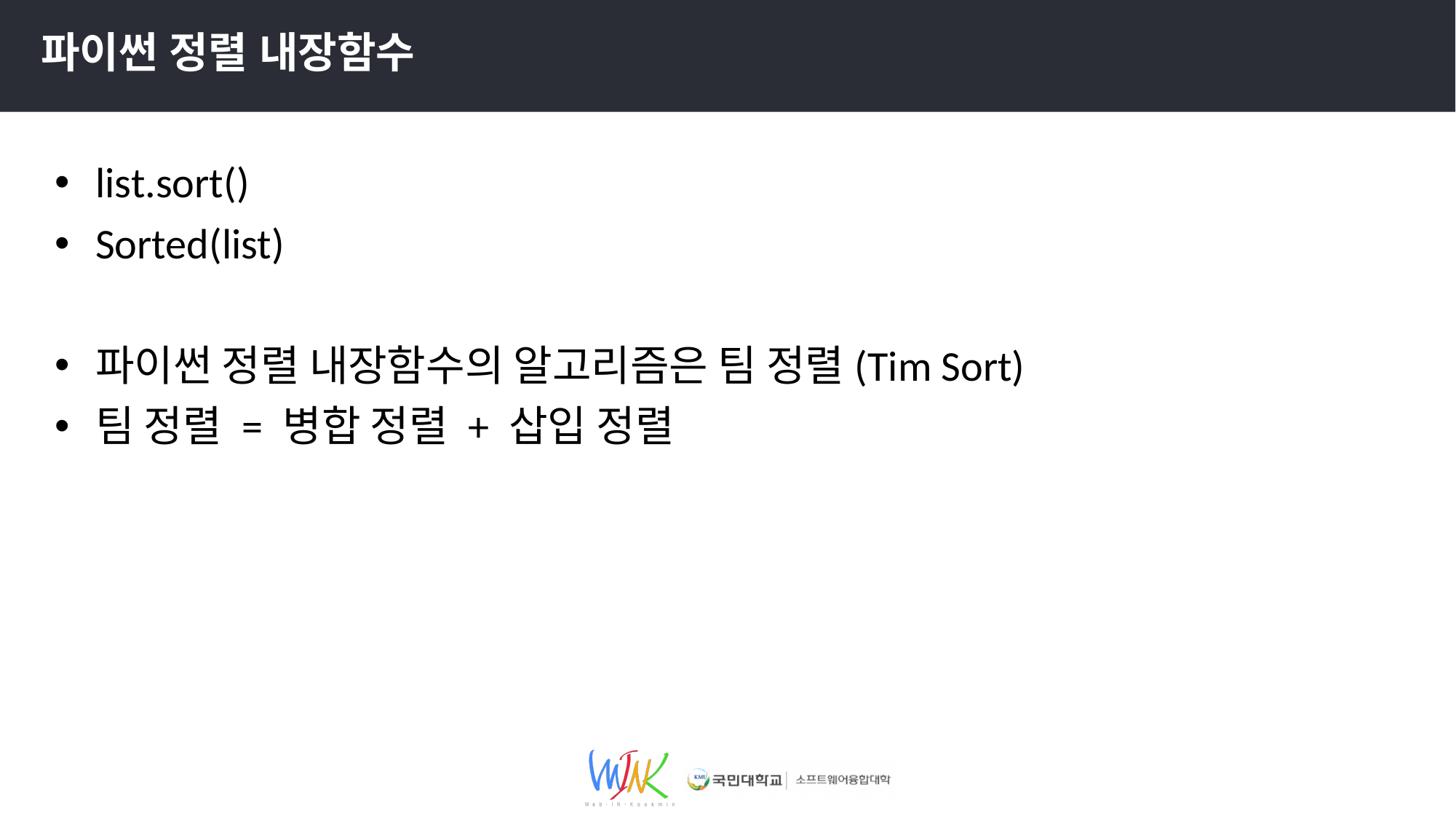

# 파이썬 정렬 내장함수
list.sort()
Sorted(list)

파이썬 정렬 내장함수의 알고리즘은 팀 정렬(Tim Sort)
팀 정렬 = 병합 정렬 + 삽입 정렬